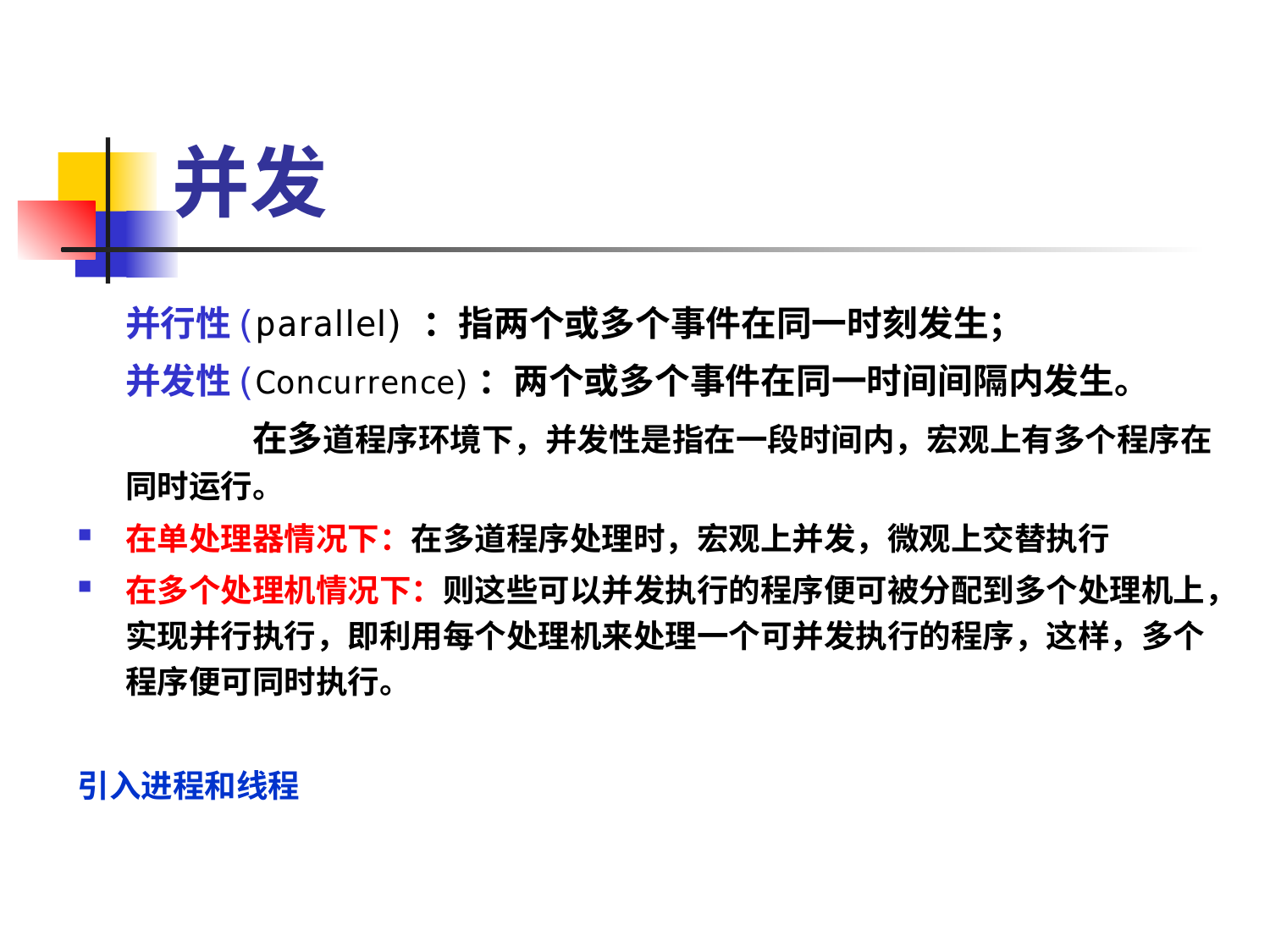

# 并发
	并行性(parallel) ：指两个或多个事件在同一时刻发生；
	并发性(Concurrence)：两个或多个事件在同一时间间隔内发生。
		在多道程序环境下，并发性是指在一段时间内，宏观上有多个程序在同时运行。
在单处理器情况下：在多道程序处理时，宏观上并发，微观上交替执行
在多个处理机情况下：则这些可以并发执行的程序便可被分配到多个处理机上，实现并行执行，即利用每个处理机来处理一个可并发执行的程序，这样，多个程序便可同时执行。

引入进程和线程